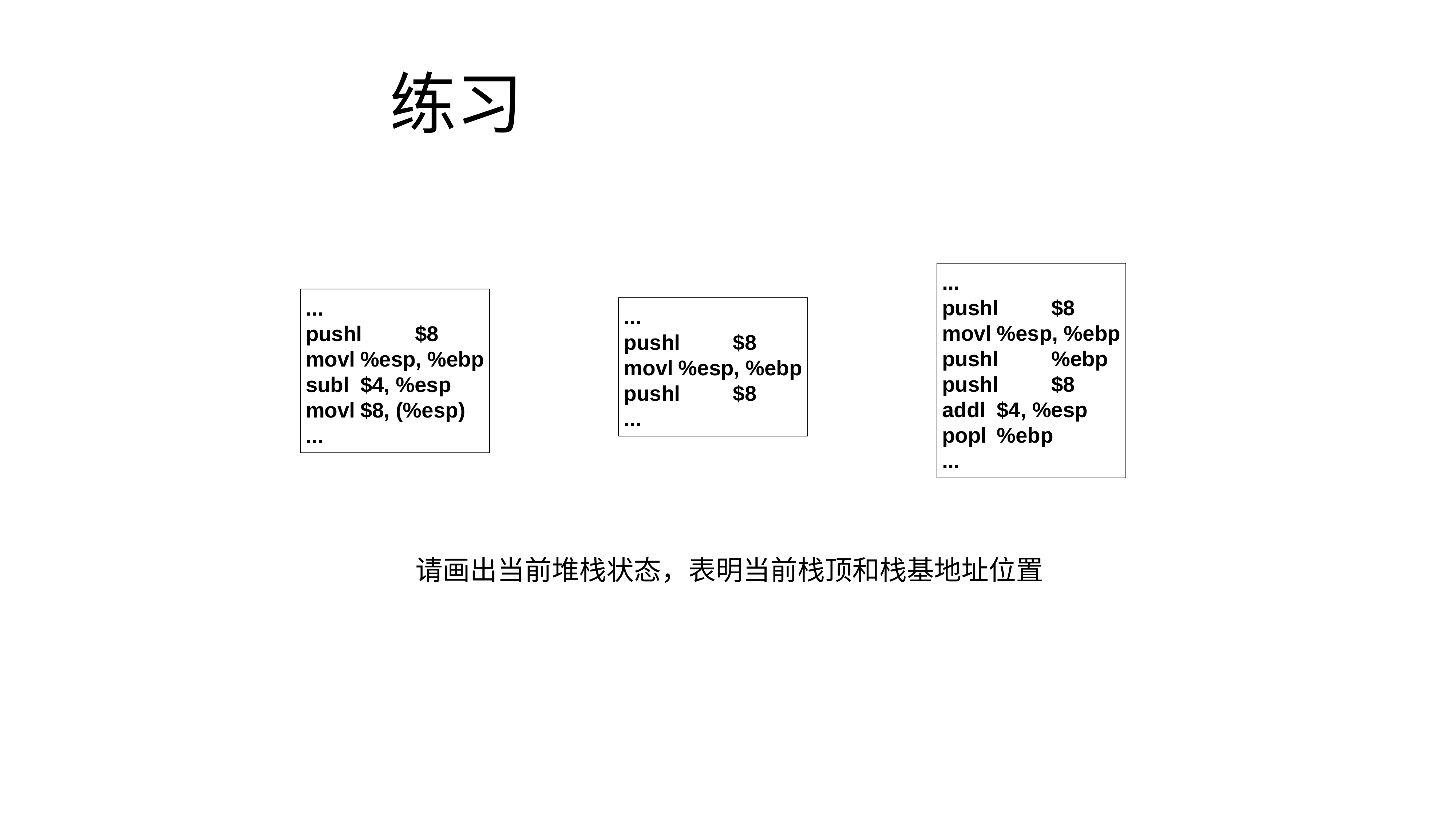

# 练习

...
pushl	$8
movl	%esp, %ebp
pushl	%ebp
pushl	$8
addl	$4, %esp
popl	%ebp
...
...
pushl	$8
movl	%esp, %ebp
subl	$4, %esp
movl	$8, (%esp)
...
...
pushl	$8
movl	%esp, %ebp
pushl	$8
...
请画出当前堆栈状态，表明当前栈顶和栈基地址位置